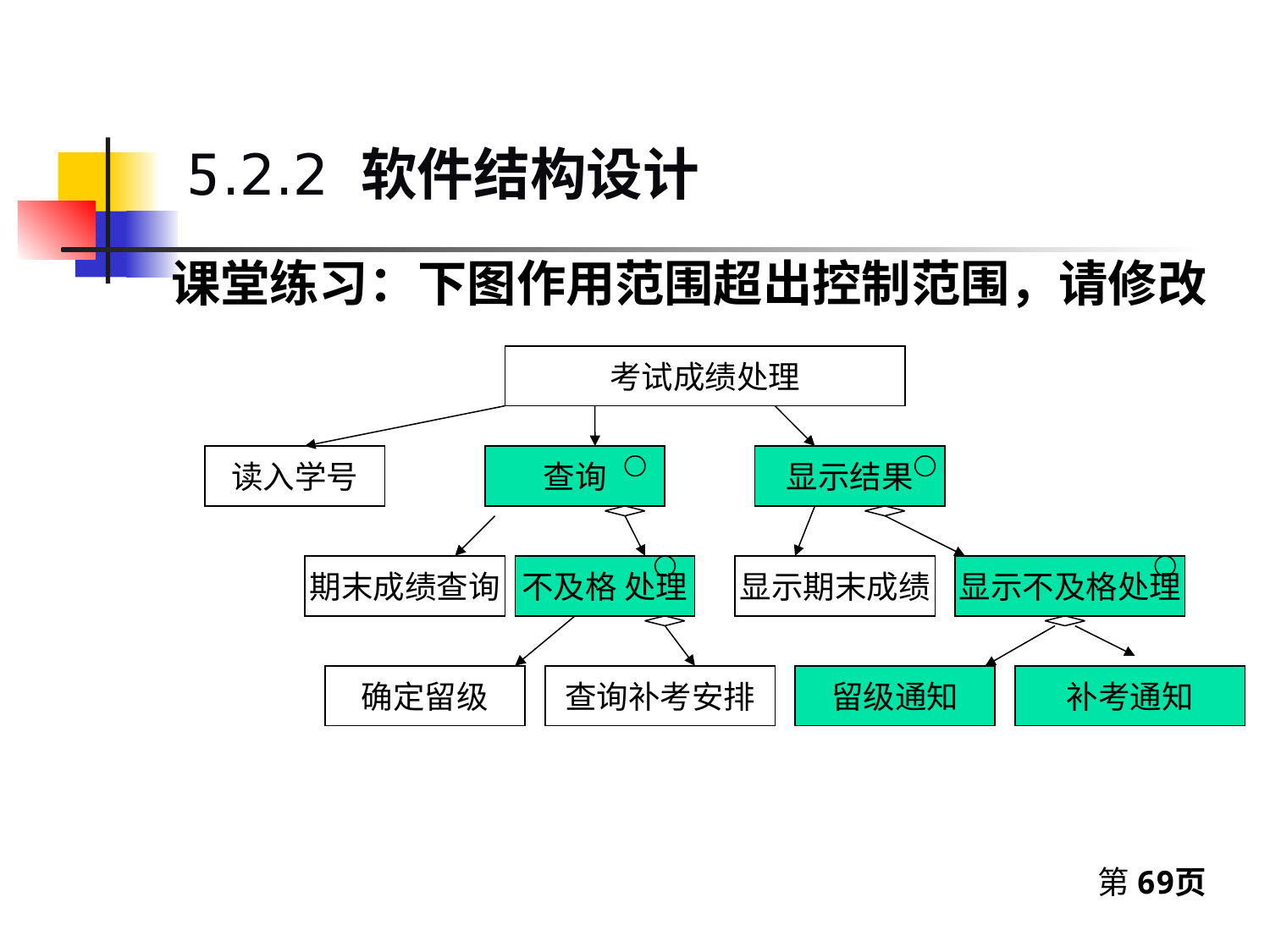

# 5.2.2 软件结构设计
课堂练习：下图作用范围超出控制范围，请修改
考试成绩处理

读入学号
查询
显示结果

期末成绩查询
不及格 处理

显示期末成绩
显示不及格处理

确定留级
查询补考安排
留级通知
补考通知